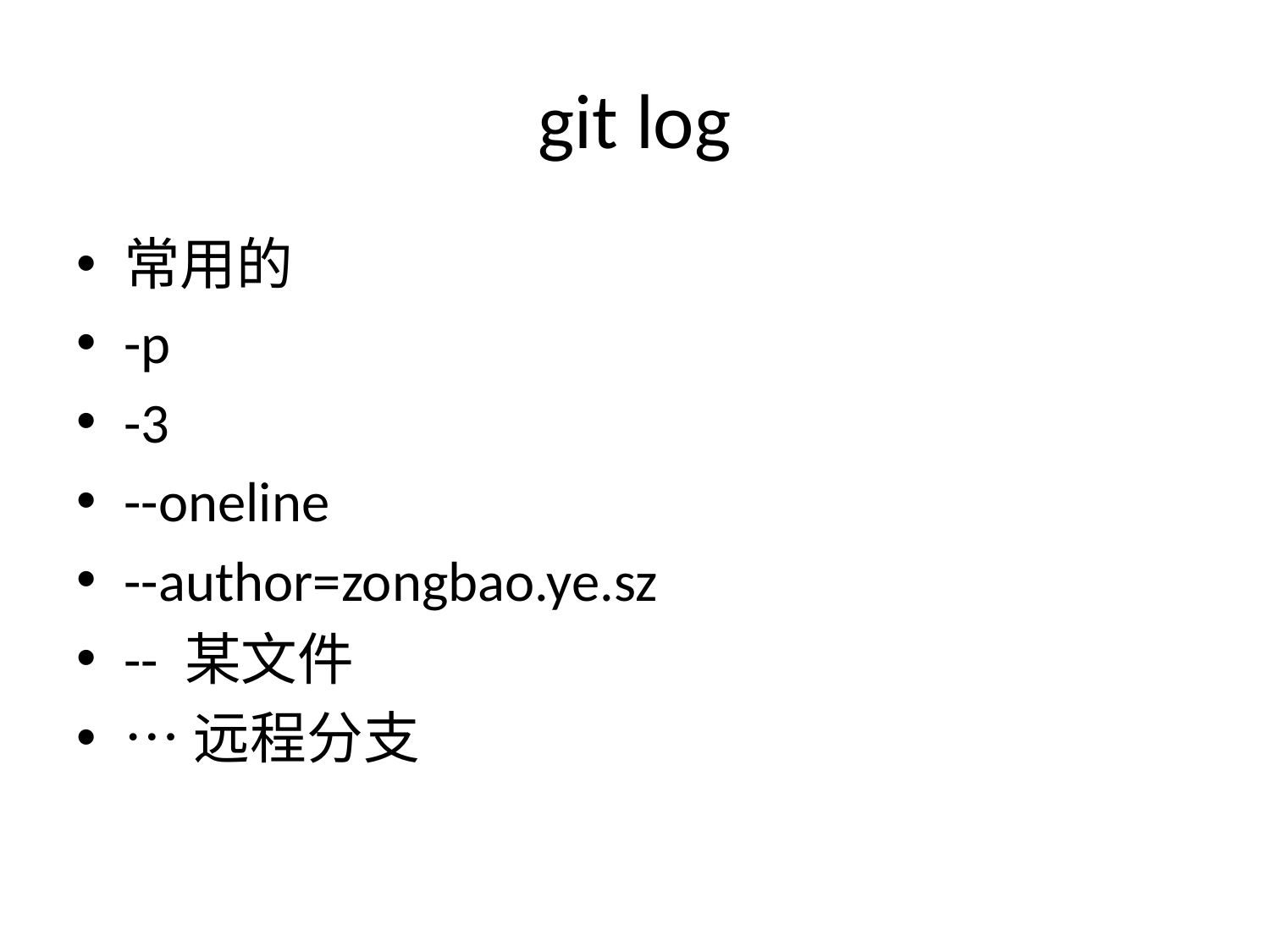

# git log
常用的
-p
-3
--oneline
--author=zongbao.ye.sz
-- 某文件
…远程分支